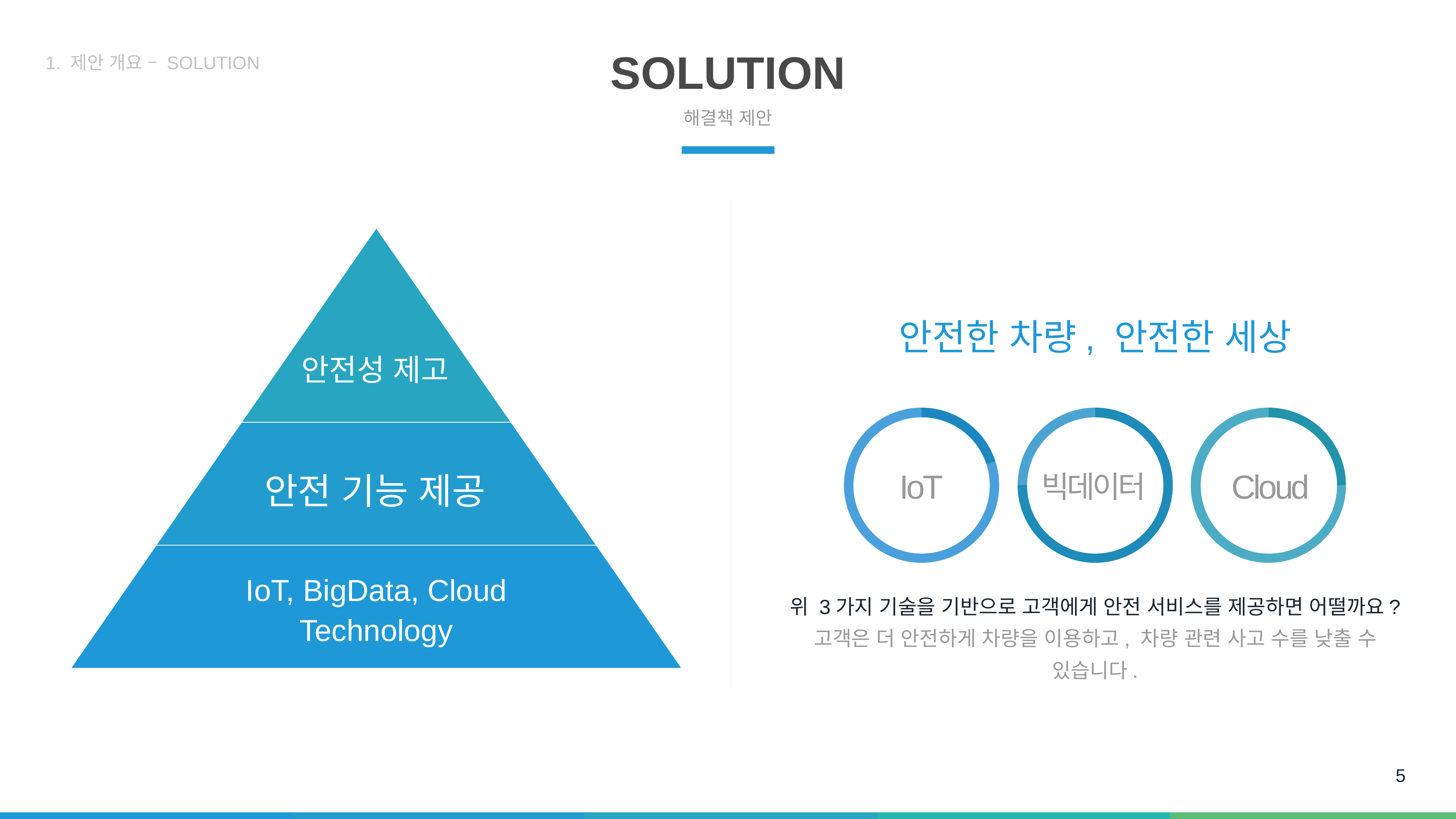

SOLUTION
1. 제안 개요 – SOLUTION
해결책 제안

안전한 차량, 안전한 세상
안전성 제고

### Chart

| Category | Sales |
|---|---|
| 1st Qtr | 20.0 |
| 2nd Qtr | 80.0 |

### Chart

| Category | Sales |
|---|---|
| 1st Qtr | 75.0 |
| 2nd Qtr | 25.0 |

### Chart

| Category | Sales |
|---|---|
| 1st Qtr | 25.0 |
| 2nd Qtr | 75.0 |

IoT
Cloud
빅데이터
안전 기능 제공

IoT, BigData, Cloud
Technology
위 3가지 기술을 기반으로 고객에게 안전 서비스를 제공하면 어떨까요?
고객은 더 안전하게 차량을 이용하고, 차량 관련 사고 수를 낮출 수 있습니다.
5
5